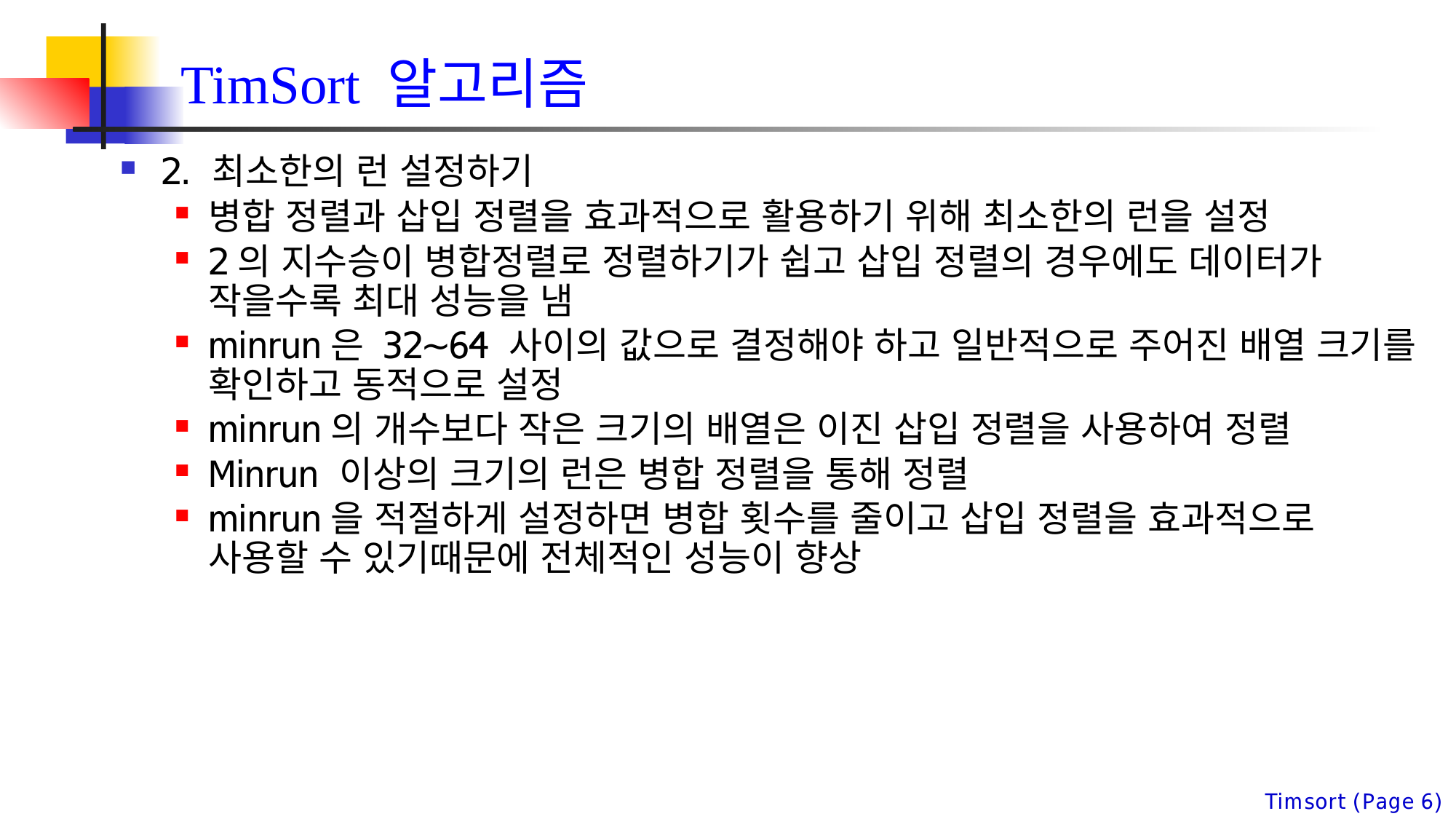

# TimSort 알고리즘
2. 최소한의 런 설정하기
병합 정렬과 삽입 정렬을 효과적으로 활용하기 위해 최소한의 런을 설정
2의 지수승이 병합정렬로 정렬하기가 쉽고 삽입 정렬의 경우에도 데이터가 작을수록 최대 성능을 냄
minrun은 32~64 사이의 값으로 결정해야 하고 일반적으로 주어진 배열 크기를 확인하고 동적으로 설정
minrun의 개수보다 작은 크기의 배열은 이진 삽입 정렬을 사용하여 정렬
Minrun 이상의 크기의 런은 병합 정렬을 통해 정렬
minrun을 적절하게 설정하면 병합 횟수를 줄이고 삽입 정렬을 효과적으로 사용할 수 있기때문에 전체적인 성능이 향상
Timsort (Page 6)